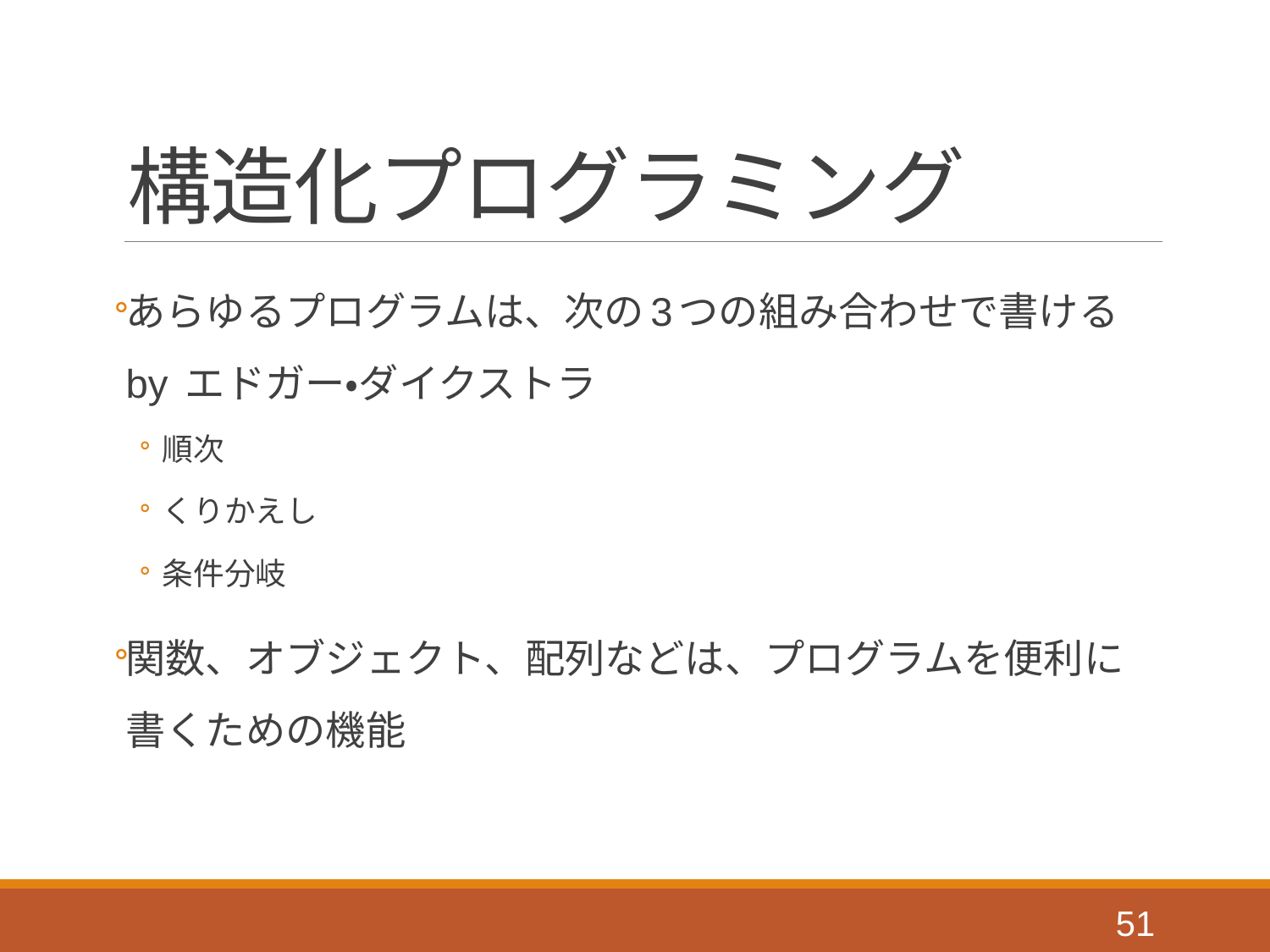

# 構造化プログラミング
あらゆるプログラムは、次の3つの組み合わせで書ける by エドガー・ダイクストラ
順次
くりかえし
条件分岐
関数、オブジェクト、配列などは、プログラムを便利に
書くための機能
51